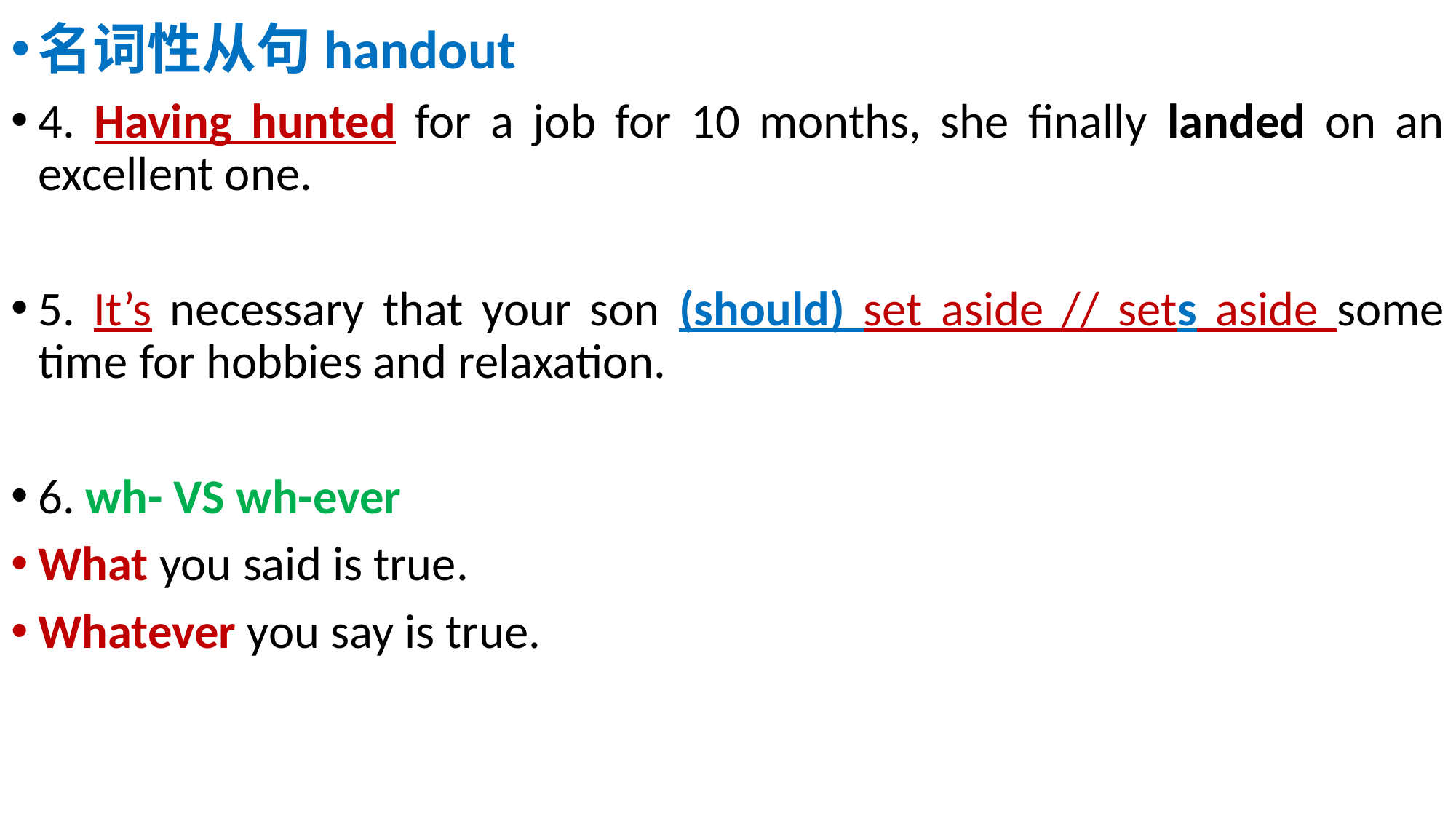

名词性从句handout
4. Having hunted for a job for 10 months, she finally landed on an excellent one.

5. It’s necessary that your son (should) set aside // sets aside some time for hobbies and relaxation.

6. wh- VS wh-ever
What you said is true.
Whatever you say is true.